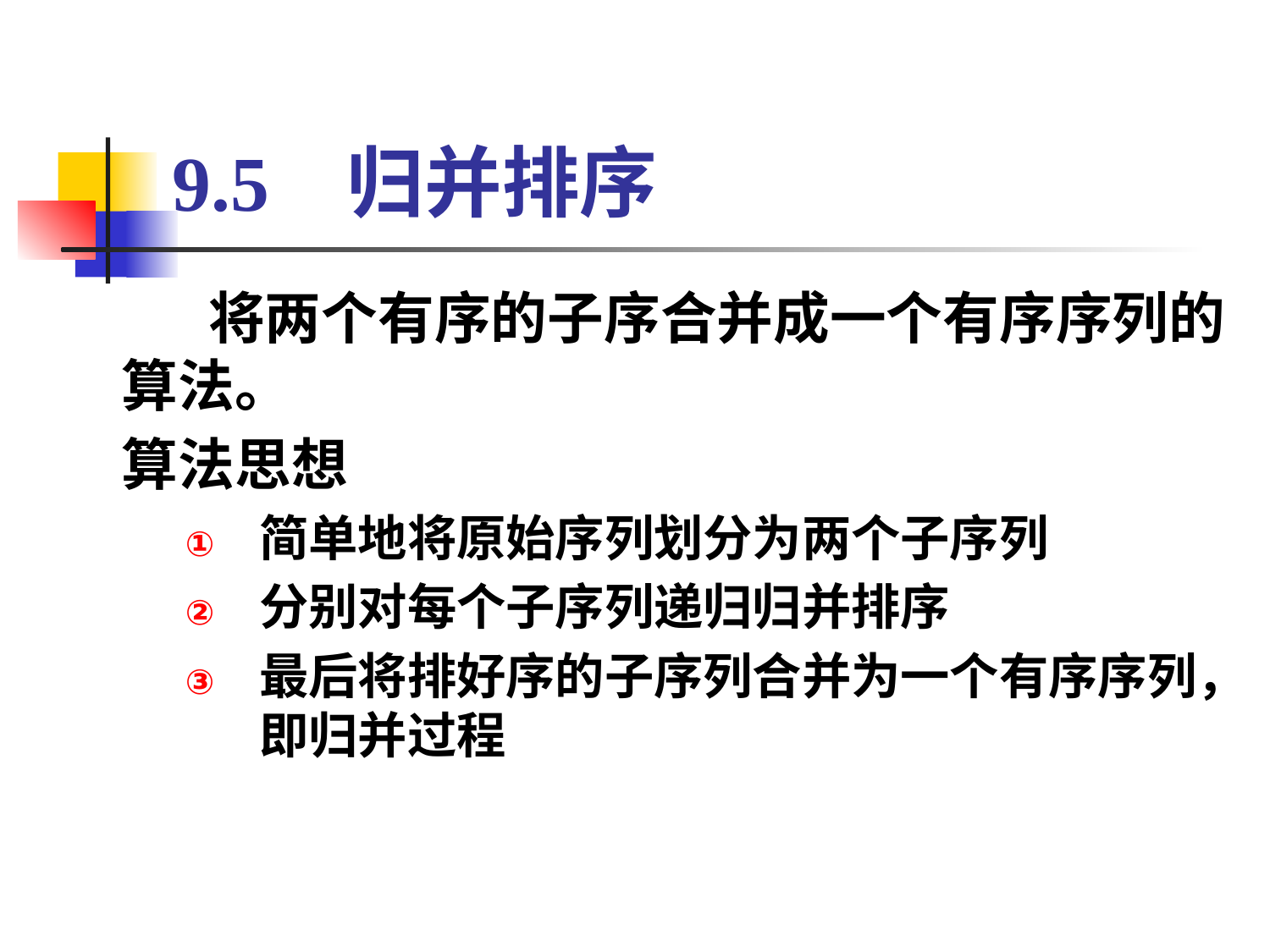

# 9.5   归并排序
将两个有序的子序合并成一个有序序列的算法。
算法思想
简单地将原始序列划分为两个子序列
分别对每个子序列递归归并排序
最后将排好序的子序列合并为一个有序序列，即归并过程

65